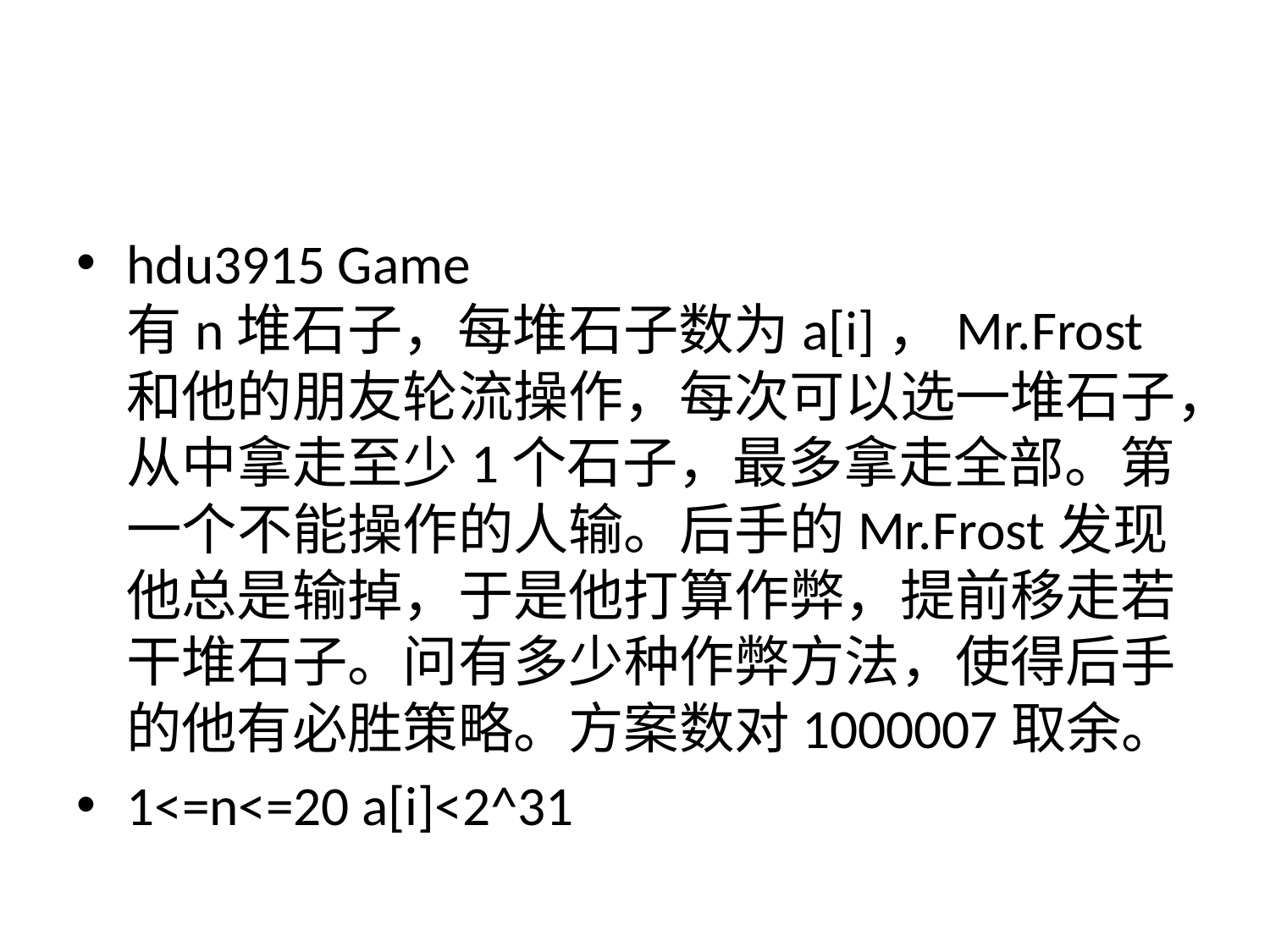

#
hdu3915 Game
有n堆石子，每堆石子数为a[i]，Mr.Frost和他的朋友轮流操作，每次可以选一堆石子，从中拿走至少1个石子，最多拿走全部。第一个不能操作的人输。后手的Mr.Frost发现他总是输掉，于是他打算作弊，提前移走若干堆石子。问有多少种作弊方法，使得后手的他有必胜策略。方案数对1000007取余。
1<=n<=20 a[i]<2^31